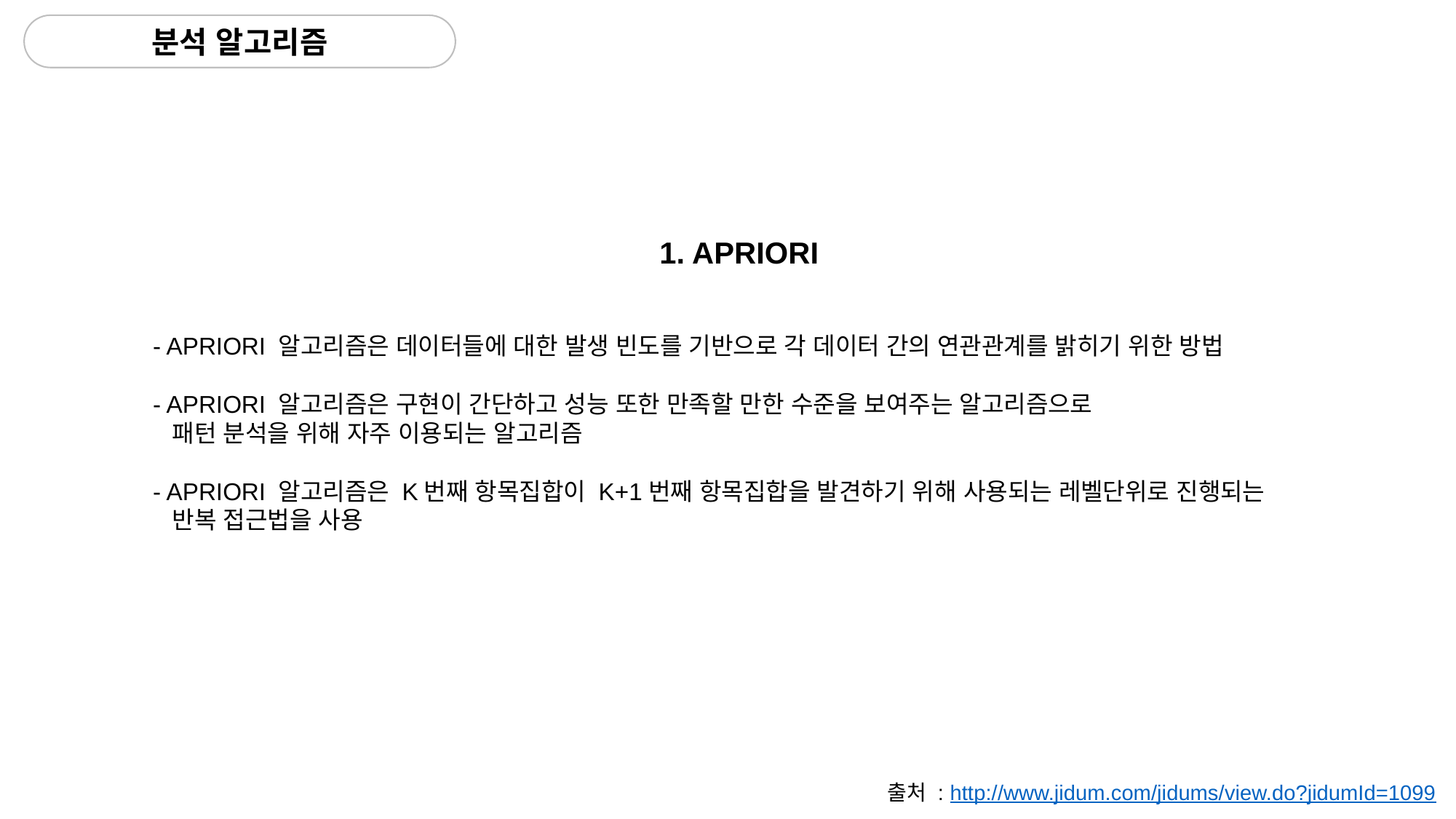

분석 알고리즘
1. APRIORI
- APRIORI 알고리즘은 데이터들에 대한 발생 빈도를 기반으로 각 데이터 간의 연관관계를 밝히기 위한 방법

- APRIORI 알고리즘은 구현이 간단하고 성능 또한 만족할 만한 수준을 보여주는 알고리즘으로
  패턴 분석을 위해 자주 이용되는 알고리즘

- APRIORI 알고리즘은 K번째 항목집합이 K+1번째 항목집합을 발견하기 위해 사용되는 레벨단위로 진행되는
  반복 접근법을 사용
출처 : http://www.jidum.com/jidums/view.do?jidumId=1099